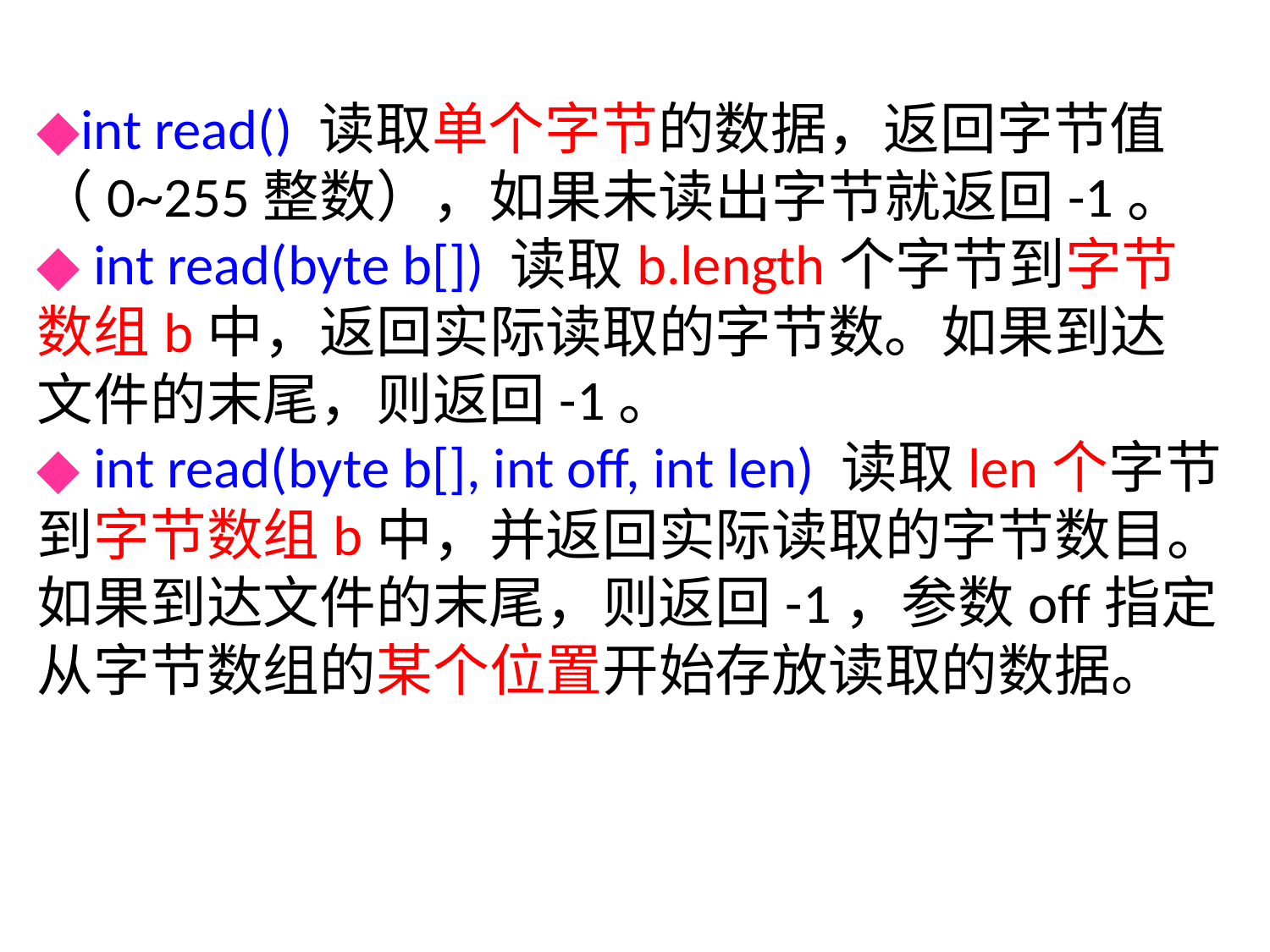

◆int read() 读取单个字节的数据，返回字节值（0~255整数），如果未读出字节就返回-1。
◆ int read(byte b[]) 读取b.length个字节到字节数组b中，返回实际读取的字节数。如果到达文件的末尾，则返回-1。
◆ int read(byte b[], int off, int len) 读取len个字节到字节数组b中，并返回实际读取的字节数目。如果到达文件的末尾，则返回-1，参数off指定从字节数组的某个位置开始存放读取的数据。